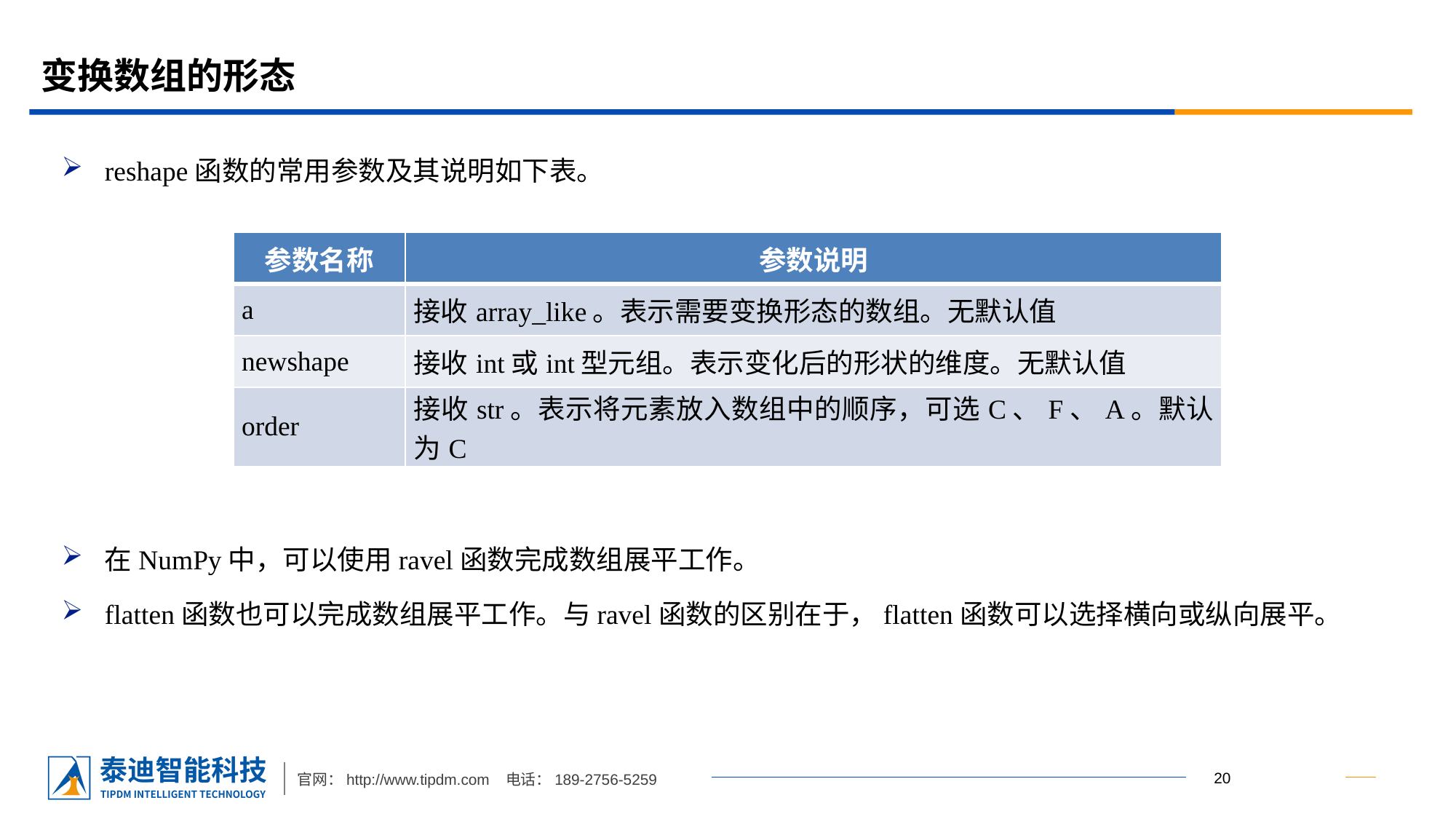

# 变换数组的形态
reshape函数的常用参数及其说明如下表。

在NumPy中，可以使用ravel函数完成数组展平工作。
flatten函数也可以完成数组展平工作。与ravel函数的区别在于，flatten函数可以选择横向或纵向展平。

| 参数名称 | 参数说明 |
| --- | --- |
| a | 接收array\_like。表示需要变换形态的数组。无默认值 |
| newshape | 接收int或int型元组。表示变化后的形状的维度。无默认值 |
| order | 接收str。表示将元素放入数组中的顺序，可选C、F、A。默认为C |